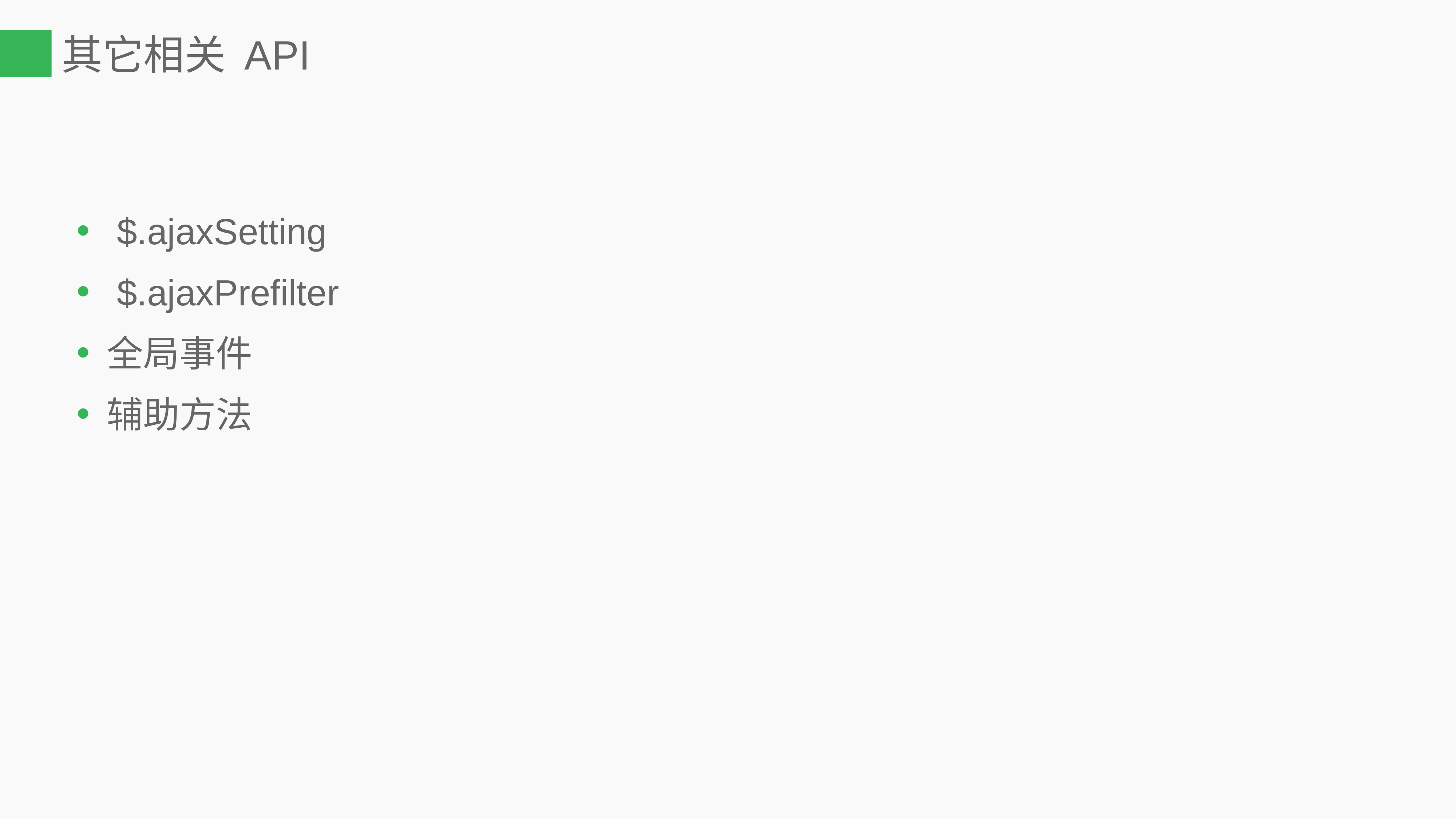

# 其它相关 API
 $.ajaxSetting
 $.ajaxPrefilter
全局事件
辅助方法